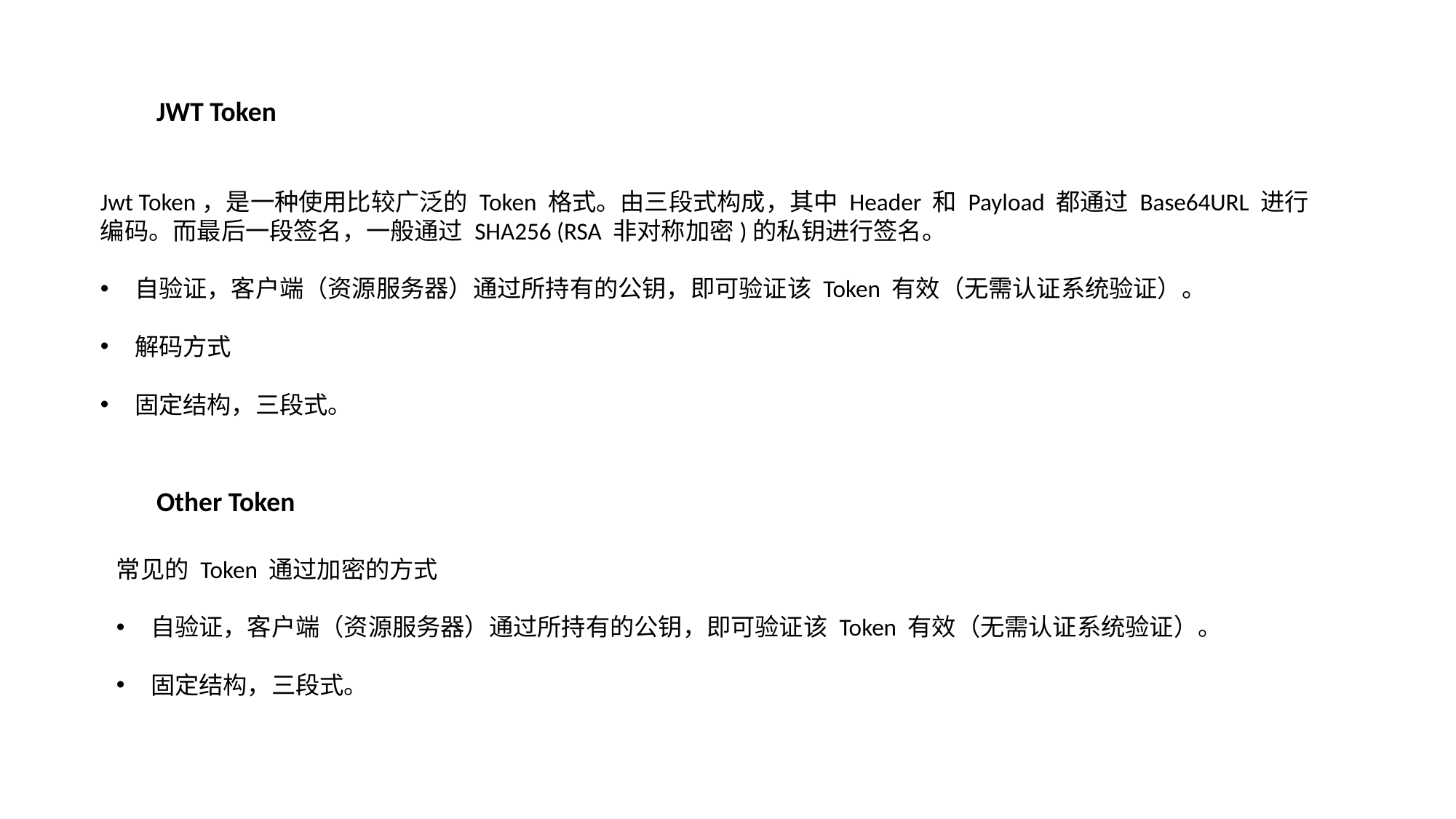

JWT Token
Jwt Token，是一种使用比较广泛的 Token 格式。由三段式构成，其中 Header 和 Payload 都通过 Base64URL 进行编码。而最后一段签名，一般通过 SHA256 (RSA 非对称加密)的私钥进行签名。

自验证，客户端（资源服务器）通过所持有的公钥，即可验证该 Token 有效（无需认证系统验证）。

解码方式

固定结构，三段式。
Other Token
常见的 Token 通过加密的方式

自验证，客户端（资源服务器）通过所持有的公钥，即可验证该 Token 有效（无需认证系统验证）。

固定结构，三段式。